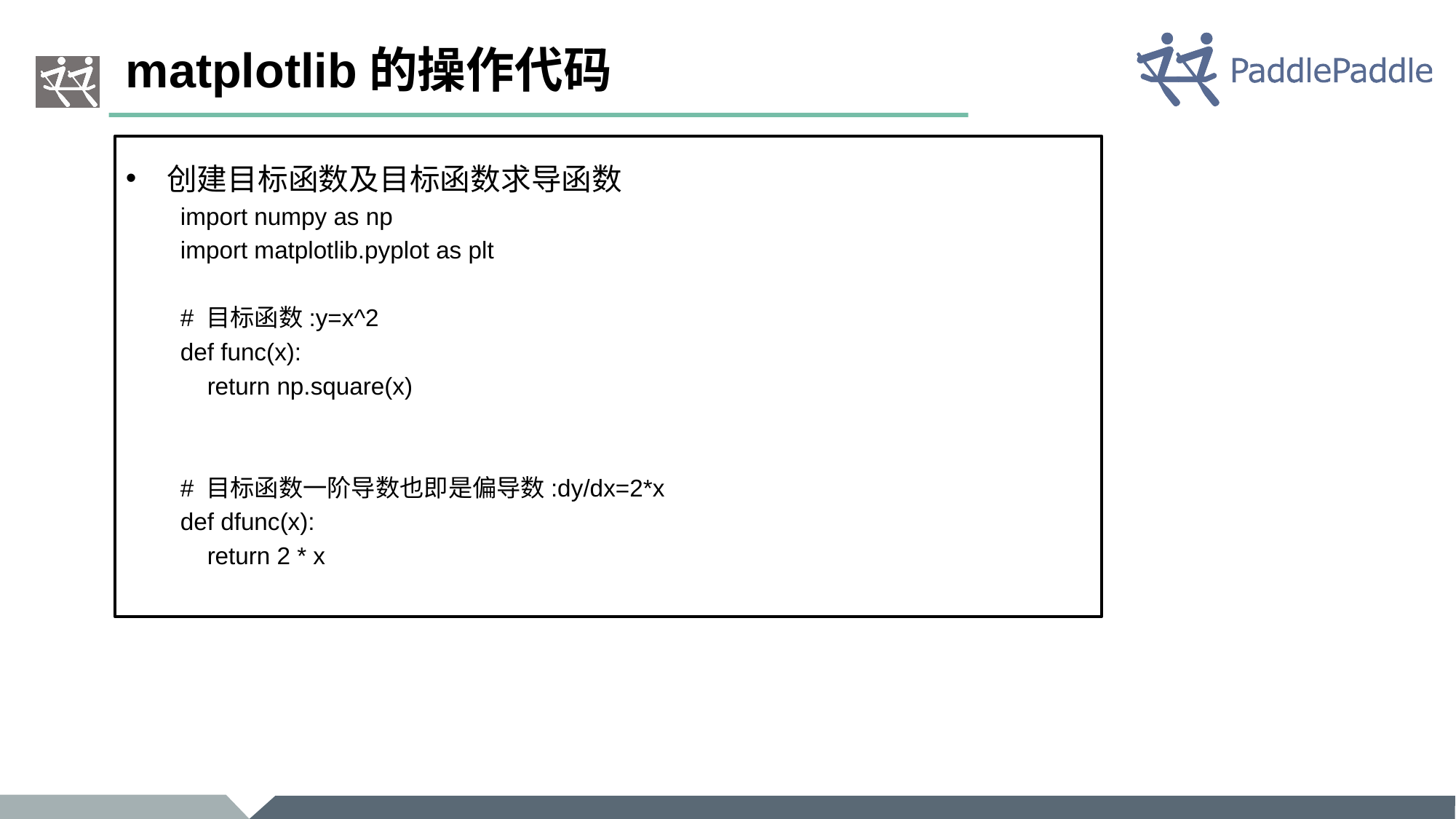

# matplotlib的操作代码
创建目标函数及目标函数求导函数
import numpy as np
import matplotlib.pyplot as plt

# 目标函数:y=x^2
def func(x):
    return np.square(x)

# 目标函数一阶导数也即是偏导数:dy/dx=2*x
def dfunc(x):
    return 2 * x